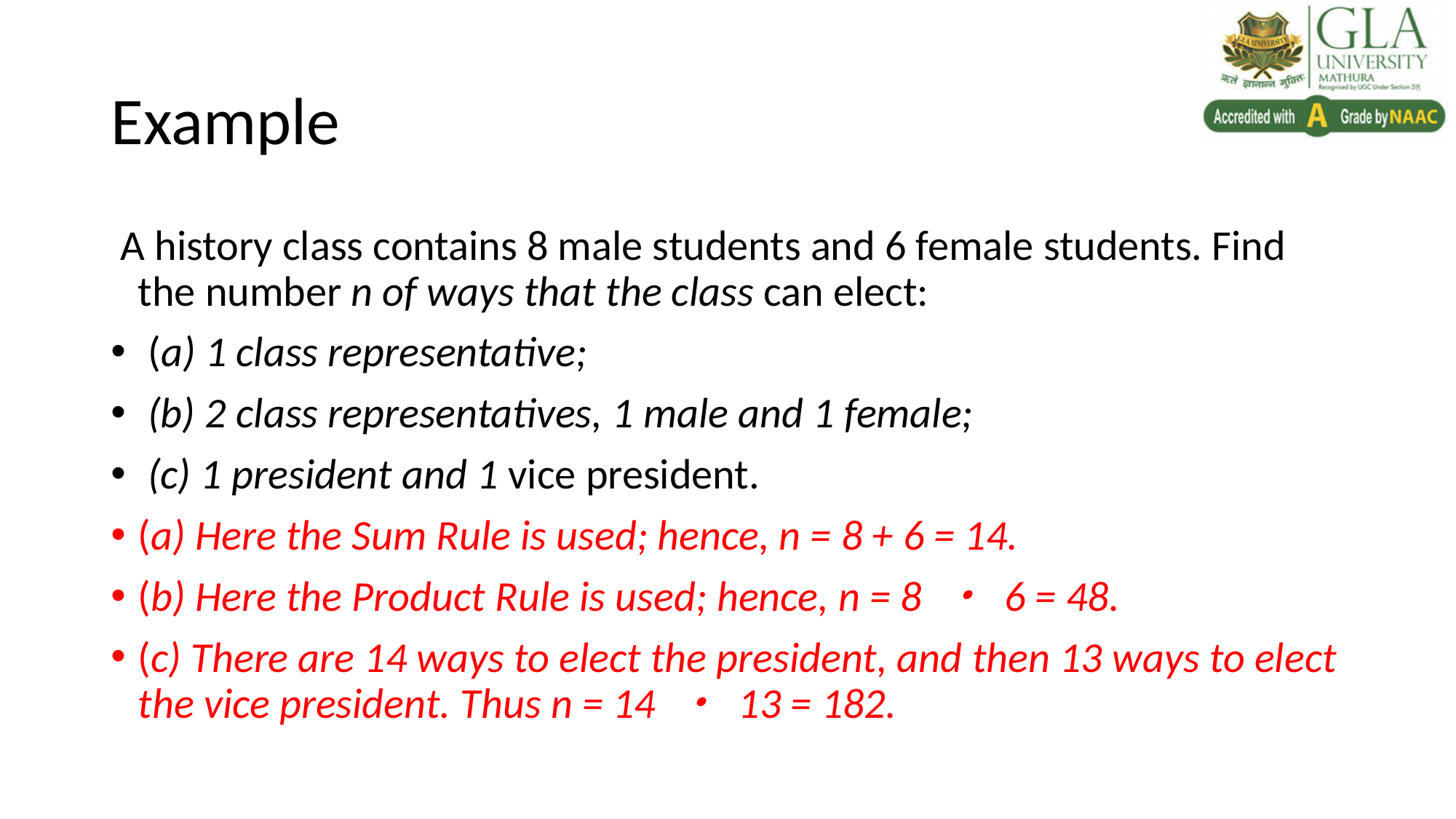

# Example
 A history class contains 8 male students and 6 female students. Find the number n of ways that the class can elect:
 (a) 1 class representative;
 (b) 2 class representatives, 1 male and 1 female;
 (c) 1 president and 1 vice president.
(a) Here the Sum Rule is used; hence, n = 8 + 6 = 14.
(b) Here the Product Rule is used; hence, n = 8 ・ 6 = 48.
(c) There are 14 ways to elect the president, and then 13 ways to elect the vice president. Thus n = 14 ・ 13 = 182.